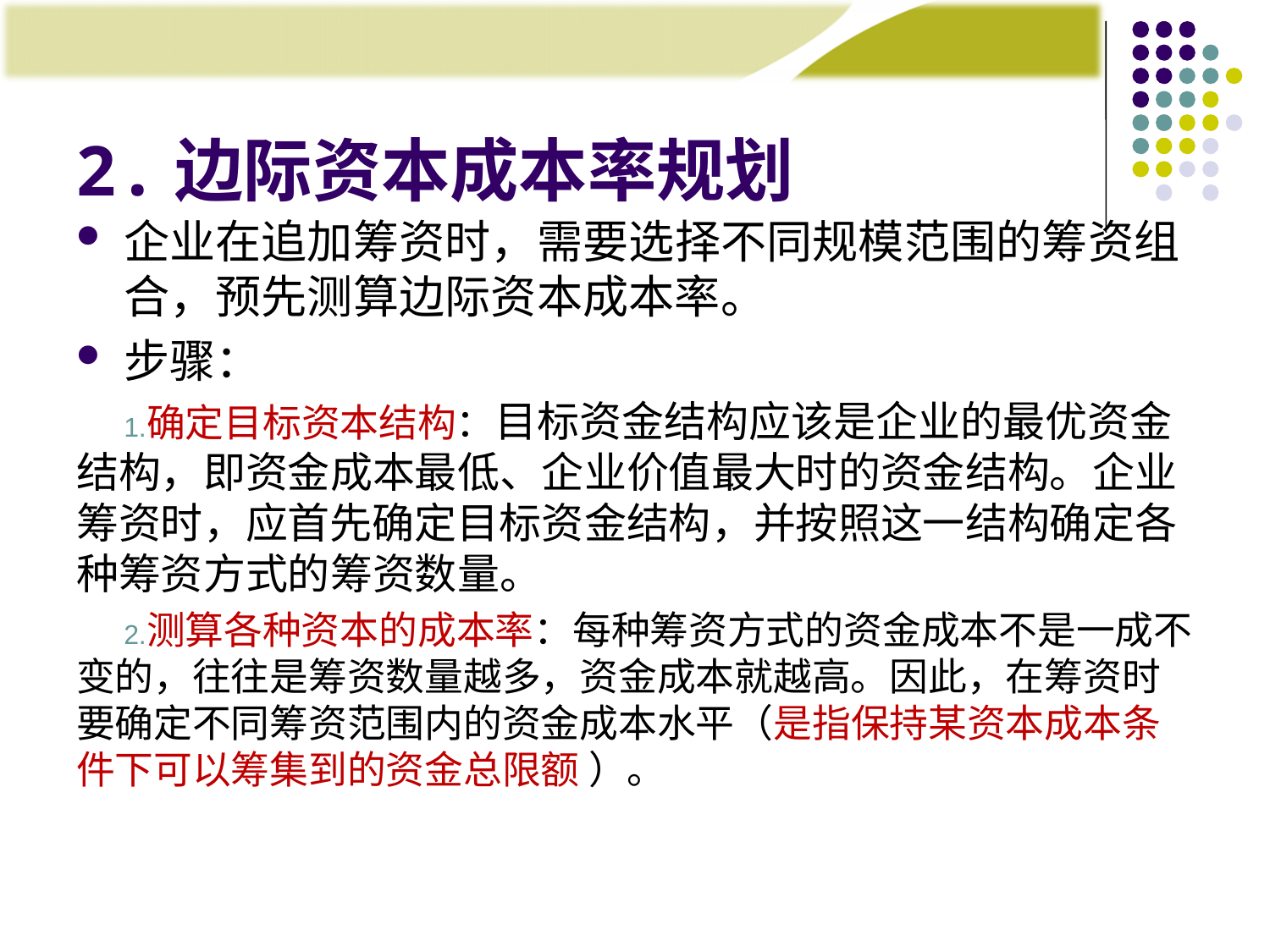

# 2.边际资本成本率规划
企业在追加筹资时，需要选择不同规模范围的筹资组合，预先测算边际资本成本率。
步骤：
确定目标资本结构：目标资金结构应该是企业的最优资金结构，即资金成本最低、企业价值最大时的资金结构。企业筹资时，应首先确定目标资金结构，并按照这一结构确定各种筹资方式的筹资数量。
测算各种资本的成本率：每种筹资方式的资金成本不是一成不变的，往往是筹资数量越多，资金成本就越高。因此，在筹资时要确定不同筹资范围内的资金成本水平（是指保持某资本成本条件下可以筹集到的资金总限额 ）。